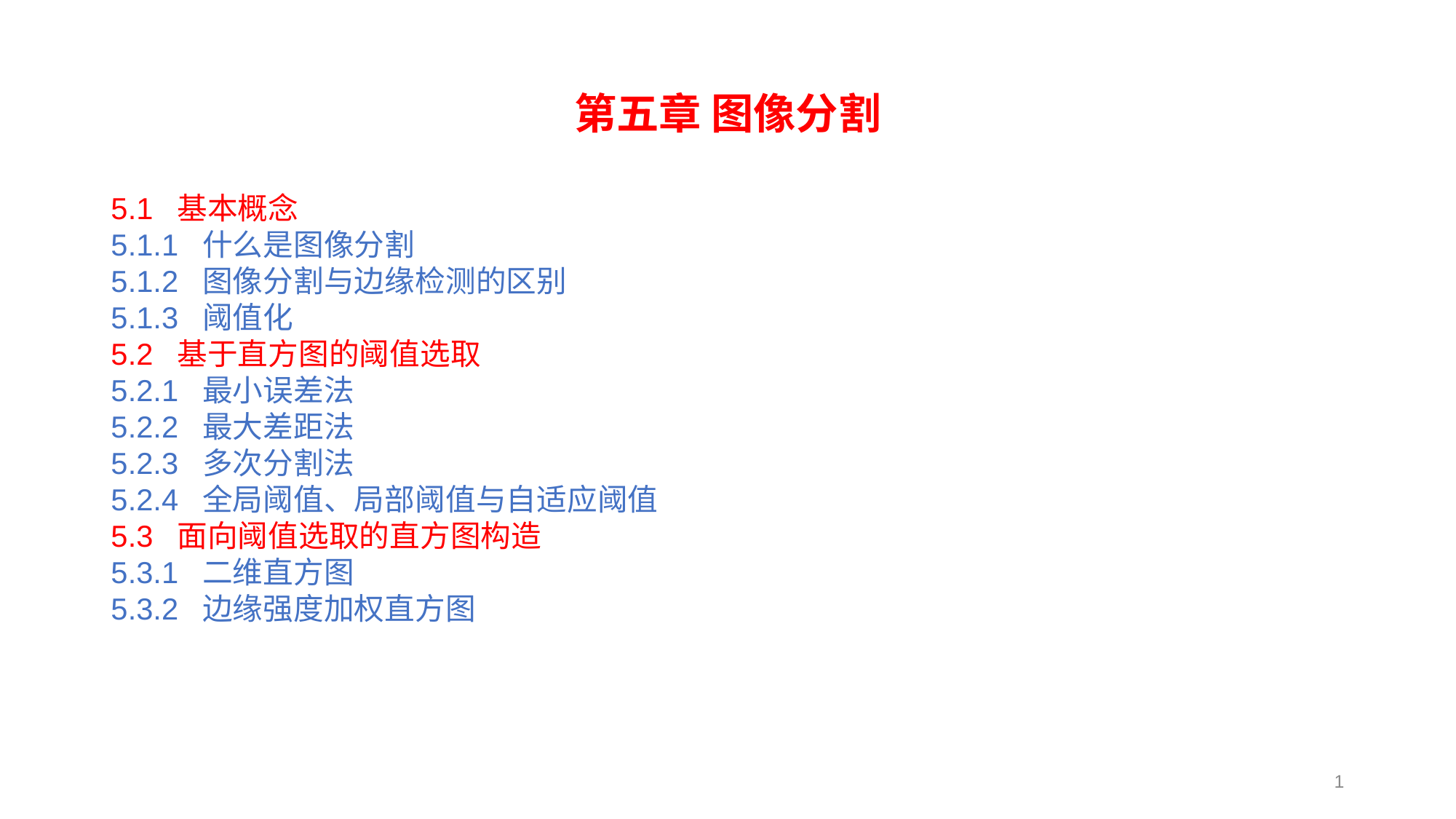

第五章 图像分割

5.1  基本概念
5.1.1  什么是图像分割
5.1.2  图像分割与边缘检测的区别
5.1.3  阈值化
5.2  基于直方图的阈值选取
5.2.1  最小误差法
5.2.2  最大差距法
5.2.3  多次分割法
5.2.4  全局阈值、局部阈值与自适应阈值
5.3  面向阈值选取的直方图构造
5.3.1  二维直方图
5.3.2  边缘强度加权直方图
1